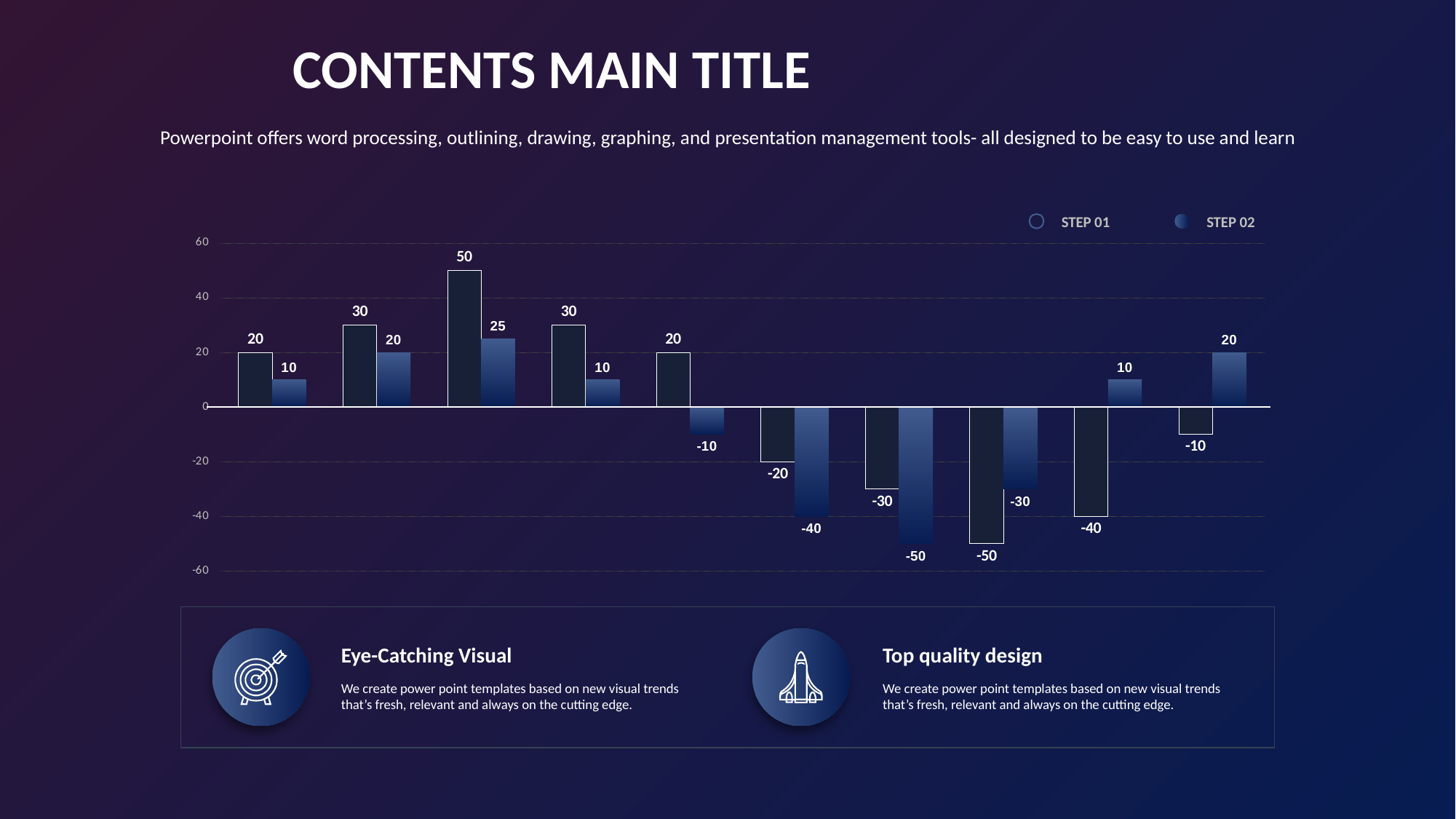

CONTENTS MAIN TITLE
Powerpoint offers word processing, outlining, drawing, graphing, and presentation management tools- all designed to be easy to use and learn
STEP 01
STEP 02

### Chart

| Category | 계열 1 | 열1 |
|---|---|---|
| value 01 | 20.0 | 10.0 |
| value 02 | 30.0 | 20.0 |
| value 03 | 50.0 | 25.0 |
| value 04 | 30.0 | 10.0 |
| value 05 | 20.0 | -10.0 |
| value 06 | -20.0 | -40.0 |
| value 07 | -30.0 | -50.0 |
| value 08 | -50.0 | -30.0 |
| value 09 | -40.0 | 10.0 |
| value 10 | -10.0 | 20.0 |

Eye-Catching Visual
We create power point templates based on new visual trends that’s fresh, relevant and always on the cutting edge.
Top quality design
We create power point templates based on new visual trends that’s fresh, relevant and always on the cutting edge.